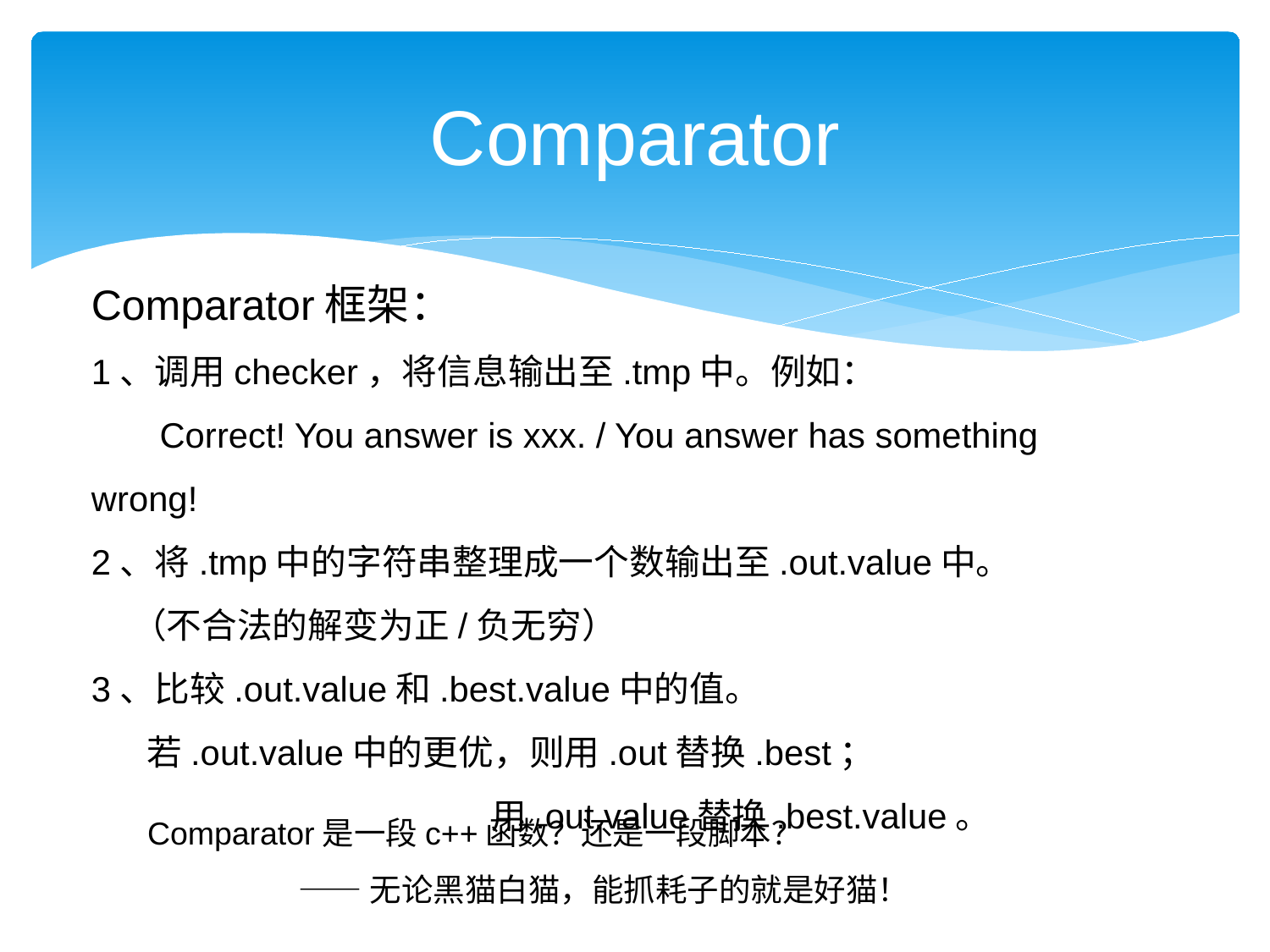

# Comparator
Comparator框架：
1、调用checker，将信息输出至.tmp中。例如：
       Correct! You answer is xxx. / You answer has something wrong!
2、将.tmp中的字符串整理成一个数输出至.out.value中。
    （不合法的解变为正/负无穷）
3、比较.out.value和.best.value中的值。
      若.out.value中的更优，则用.out替换.best；
                                                  用.out.value替换.best.value。
Comparator是一段c++函数？还是一段脚本？
                     ——无论黑猫白猫，能抓耗子的就是好猫！